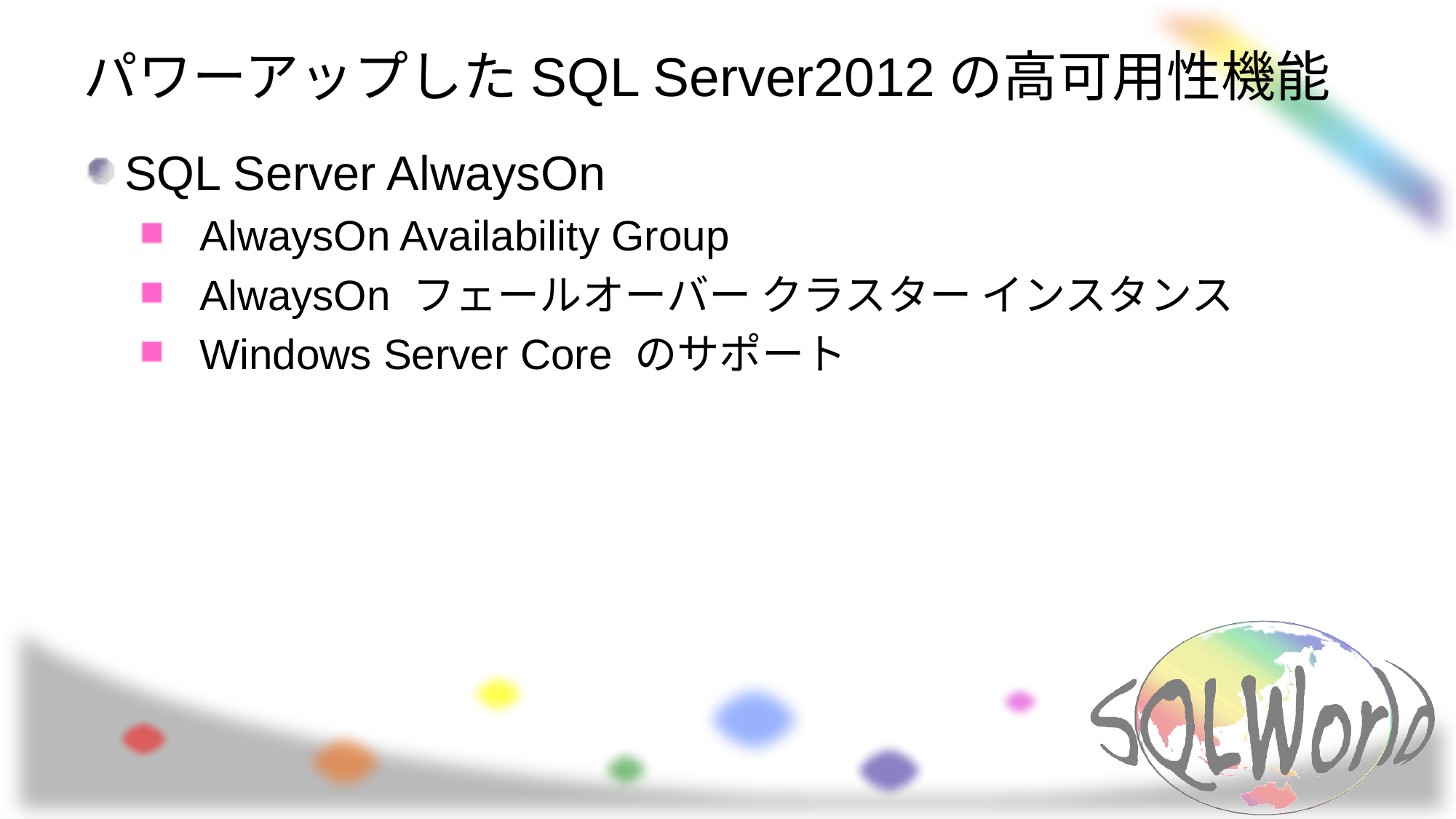

# パワーアップしたSQL Server2012の高可用性機能
SQL Server AlwaysOn
AlwaysOn Availability Group
AlwaysOn フェールオーバー クラスター インスタンス
Windows Server Core のサポート